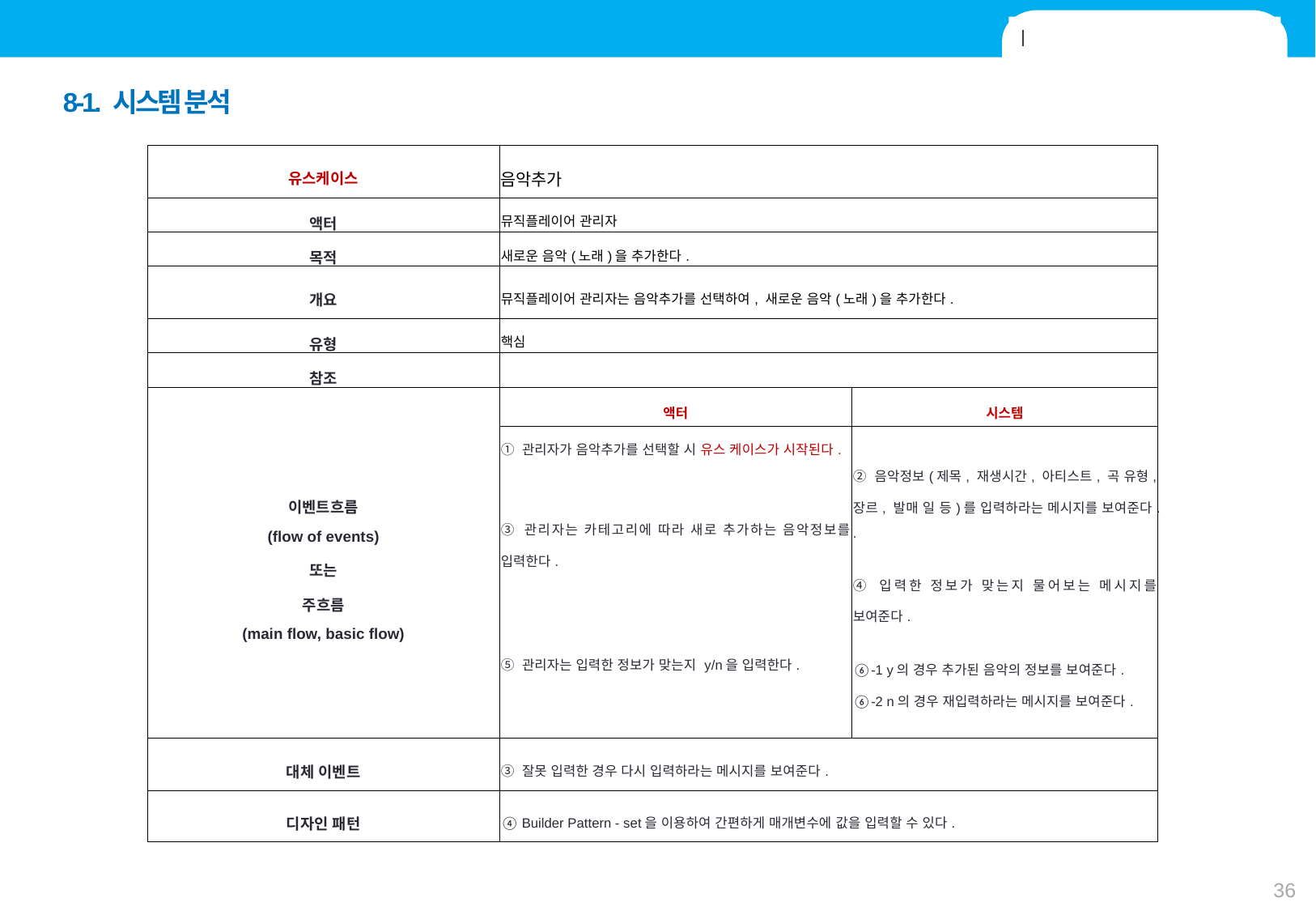

Ⅷ. 빌더패턴 : 음악 추가

8-1. 시스템 분석
| 유스케이스 | 음악추가 |  |
| --- | --- | --- |
| 액터 | 뮤직플레이어 관리자 |  |
| 목적 | 새로운 음악(노래)을 추가한다. |  |
| 개요 | 뮤직플레이어 관리자는 음악추가를 선택하여, 새로운 음악(노래)을 추가한다. |  |
| 유형 | 핵심 |  |
| 참조 |  |  |
| 이벤트흐름 (flow of events) 또는 주흐름 (main flow, basic flow) | 액터 | 시스템 |
|  | ① 관리자가 음악추가를 선택할 시 유스 케이스가 시작된다. ③ 관리자는 카테고리에 따라 새로 추가하는 음악정보를 입력한다. ⑤ 관리자는 입력한 정보가 맞는지 y/n을 입력한다. | ② 음악정보(제목, 재생시간, 아티스트, 곡 유형, 장르, 발매 일 등)를 입력하라는 메시지를 보여준다. . ④ 입력한 정보가 맞는지 물어보는 메시지를 보여준다. ⑥-1 y의 경우 추가된 음악의 정보를 보여준다. ⑥-2 n의 경우 재입력하라는 메시지를 보여준다. |
| 대체 이벤트 | ③ 잘못 입력한 경우 다시 입력하라는 메시지를 보여준다. |  |
| 디자인 패턴 | ④ Builder Pattern - set을 이용하여 간편하게 매개변수에 값을 입력할 수 있다. |  |
36